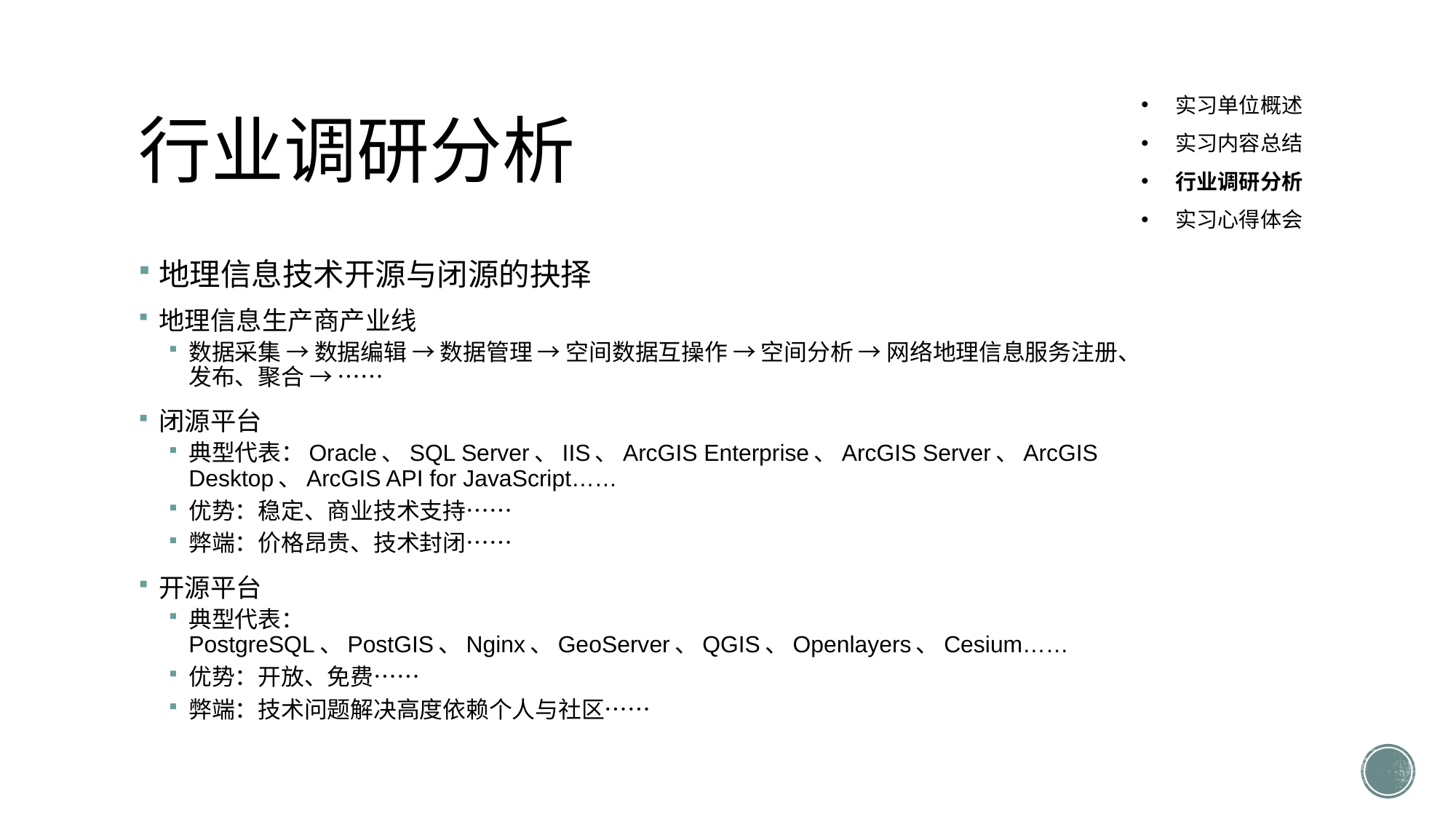

# 行业调研分析
实习单位概述
实习内容总结
行业调研分析
实习心得体会
地理信息技术开源与闭源的抉择
地理信息生产商产业线
数据采集 → 数据编辑 → 数据管理 → 空间数据互操作 → 空间分析 → 网络地理信息服务注册、发布、聚合 → ……
闭源平台
典型代表：Oracle、SQL Server、IIS、ArcGIS Enterprise、ArcGIS Server、ArcGIS Desktop、ArcGIS API for JavaScript……
优势：稳定、商业技术支持……
弊端：价格昂贵、技术封闭……
开源平台
典型代表：PostgreSQL、PostGIS、Nginx、GeoServer、QGIS、Openlayers、Cesium……
优势：开放、免费……
弊端：技术问题解决高度依赖个人与社区……